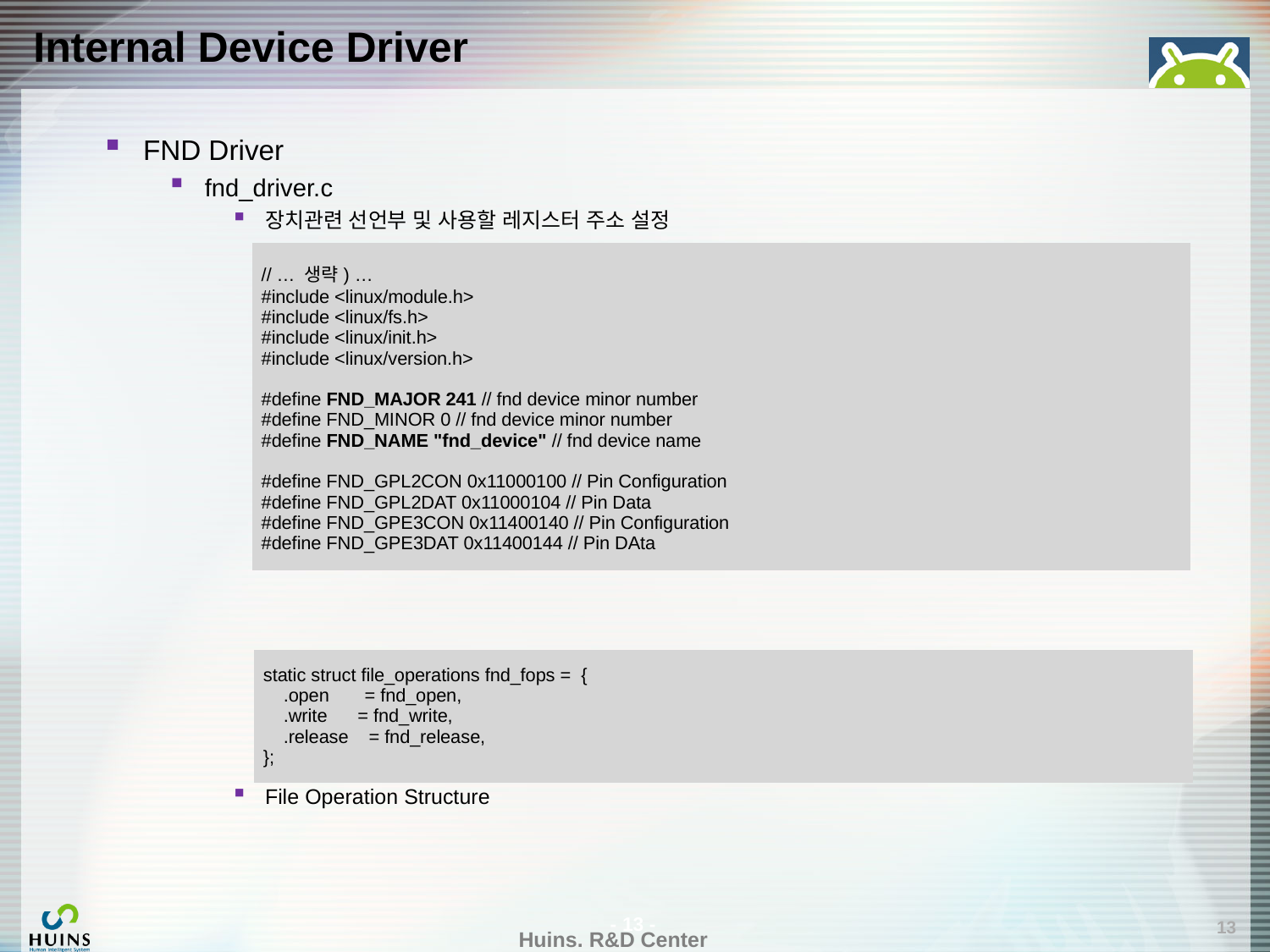

# Internal Device Driver
FND Driver
fnd_driver.c
장치관련 선언부 및 사용할 레지스터 주소 설정

File Operation Structure
| // … 생략) … #include <linux/module.h> #include <linux/fs.h> #include <linux/init.h> #include <linux/version.h> #define FND\_MAJOR 241 // fnd device minor number #define FND\_MINOR 0 // fnd device minor number #define FND\_NAME "fnd\_device" // fnd device name #define FND\_GPL2CON 0x11000100 // Pin Configuration #define FND\_GPL2DAT 0x11000104 // Pin Data #define FND\_GPE3CON 0x11400140 // Pin Configuration #define FND\_GPE3DAT 0x11400144 // Pin DAta |
| --- |
| static struct file\_operations fnd\_fops = { .open = fnd\_open, .write = fnd\_write, .release = fnd\_release, }; |
| --- |
13